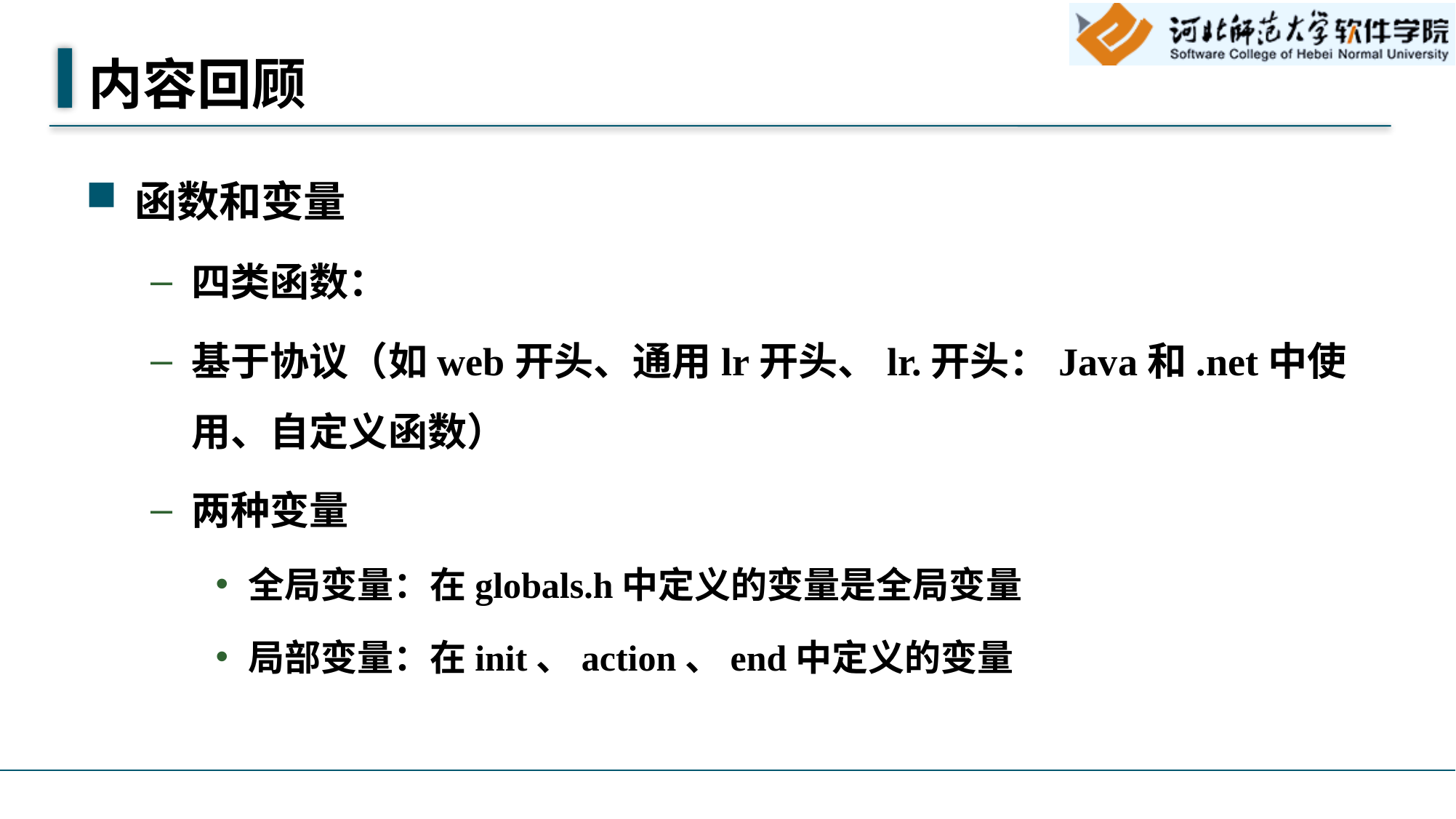

# 内容回顾
函数和变量
四类函数：
基于协议（如web开头、通用lr开头、lr.开头：Java和.net中使用、自定义函数）
两种变量
全局变量：在globals.h中定义的变量是全局变量
局部变量：在init、action、end中定义的变量